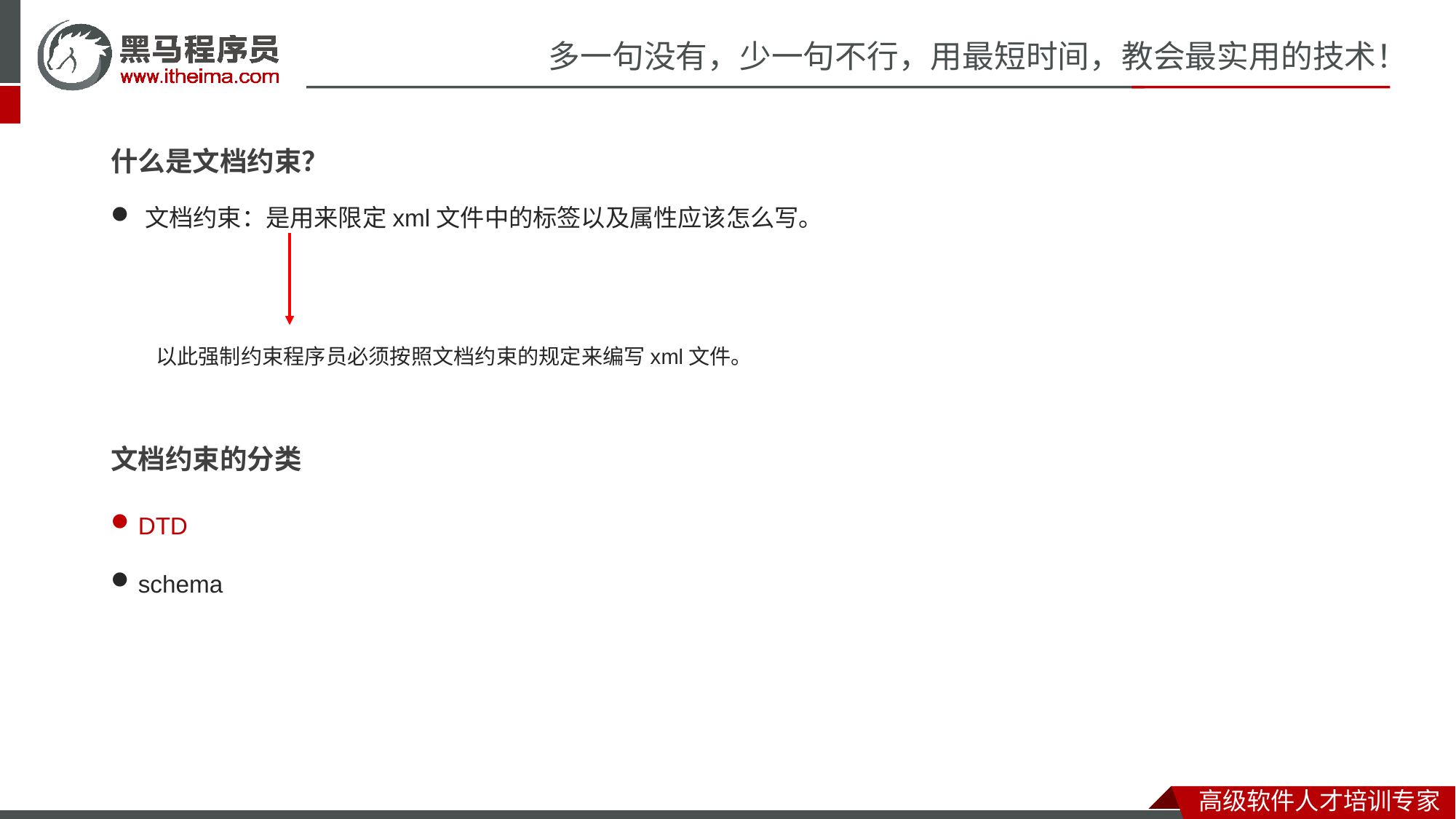

什么是文档约束？
文档约束：是用来限定xml文件中的标签以及属性应该怎么写。
以此强制约束程序员必须按照文档约束的规定来编写xml文件。
文档约束的分类
DTD
schema